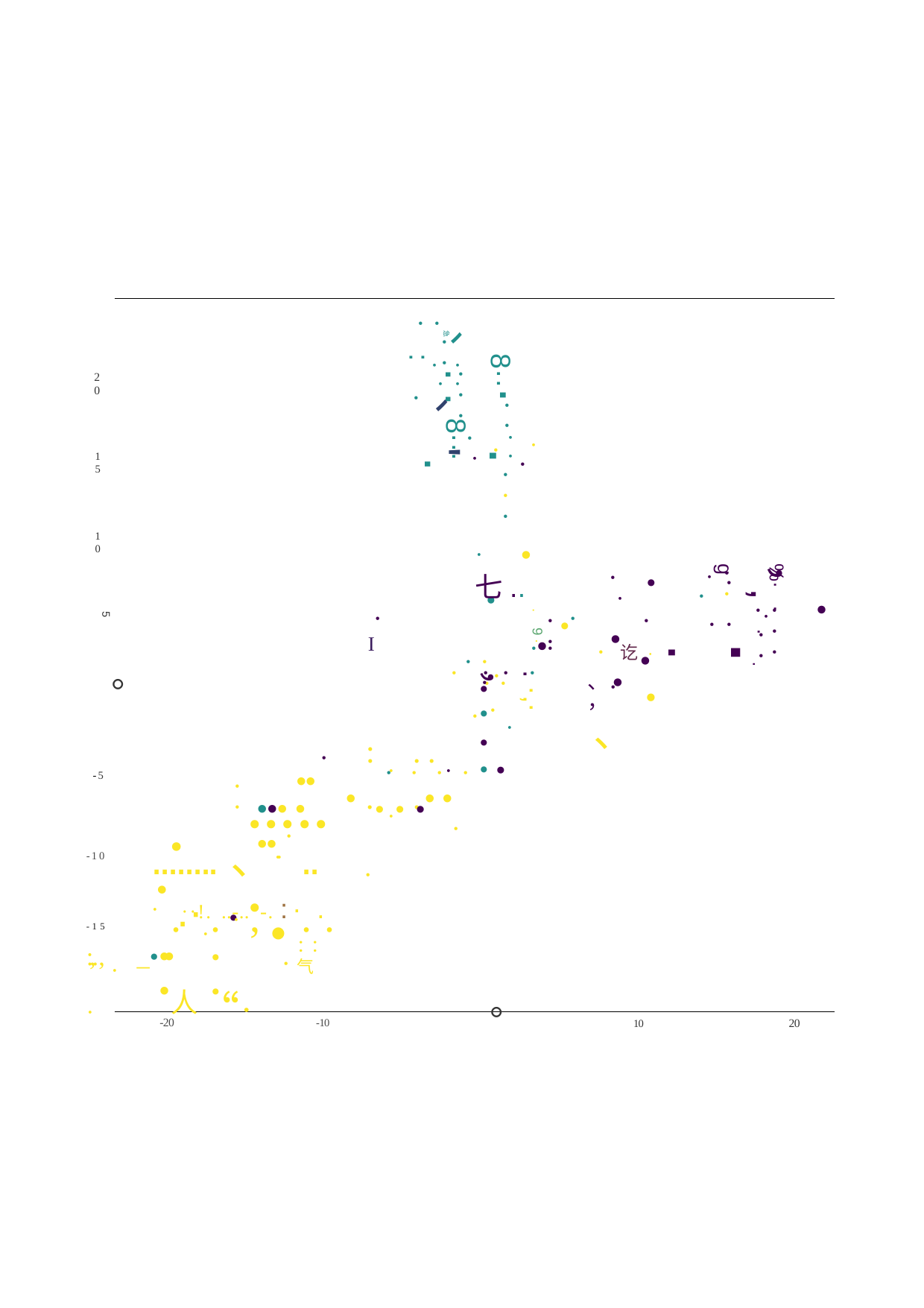

．．
、．．． 急．．
8··.:
．．	．．、
．
. . 8···
20
．
．
．．．．．．．
．． ．
. '.
15
． ．七..
10
，．．．  ．．
%·,·g
．．．．．．
．．．
••．••
．
．
．
．
I
．
．
．．．．
.
5
．
．．．
．．
9 ·
·
．
．
讫·
．．
.·.
．
．．．
．，．
. ·,·
．
、．，
、
。
．．
．
．．．． ．
．
．
:．..．.．.
．
......
••
• •••••
-5
．．
••• •	••
．
．
........、．．..．.·
.··!....-..,-. :·...人“．
-10
．
．•••
-15	:,.,．_•．
．．
：：气
•••
．
。

-20
20
-10
10